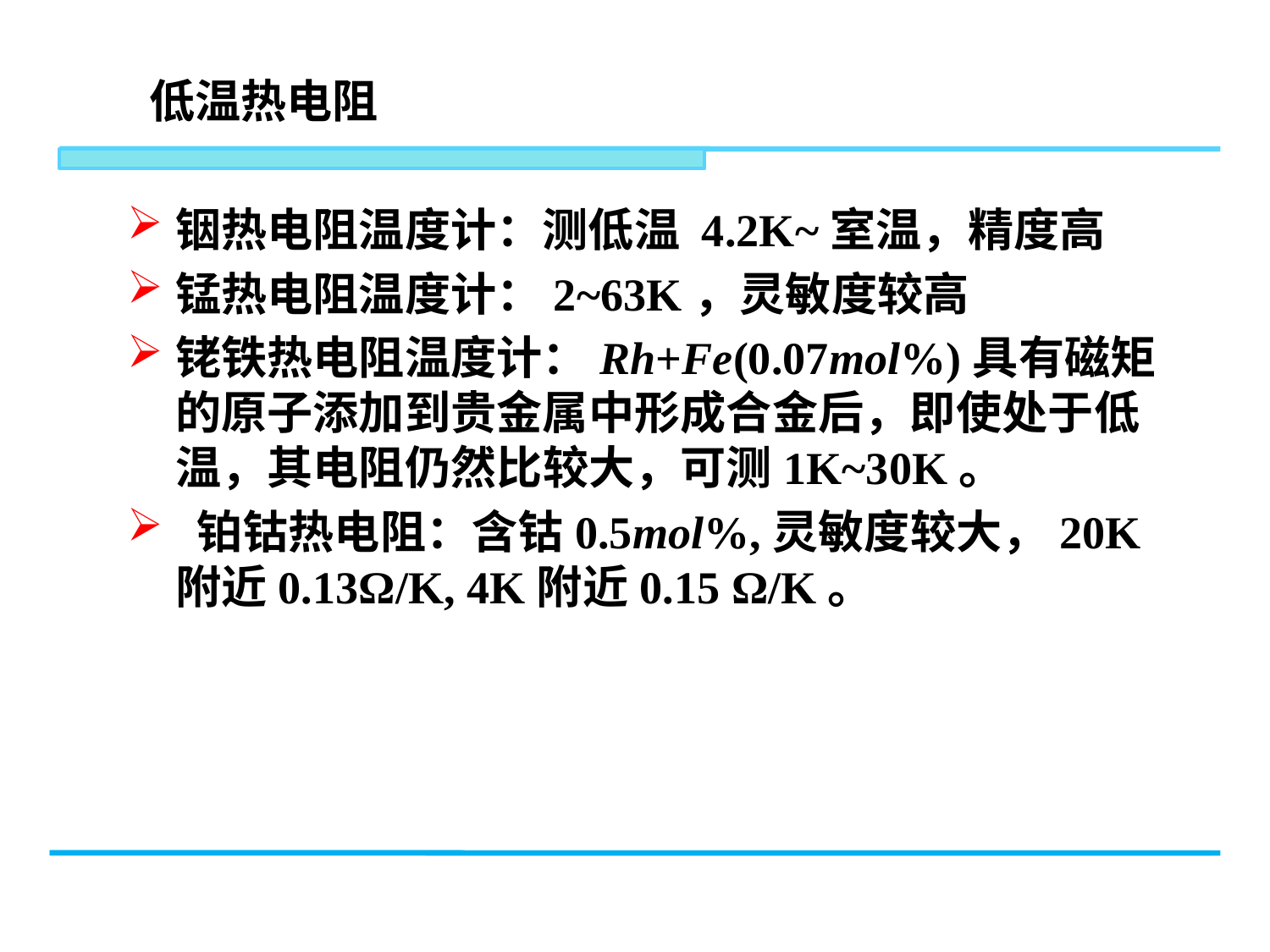

低温热电阻

铟热电阻温度计：测低温 4.2K~室温，精度高
锰热电阻温度计：2~63K，灵敏度较高
铑铁热电阻温度计：Rh+Fe(0.07mol%)具有磁矩的原子添加到贵金属中形成合金后，即使处于低温，其电阻仍然比较大，可测1K~30K。
 铂钴热电阻：含钴0.5mol%,灵敏度较大，20K附近0.13Ω/K, 4K附近0.15 Ω/K。